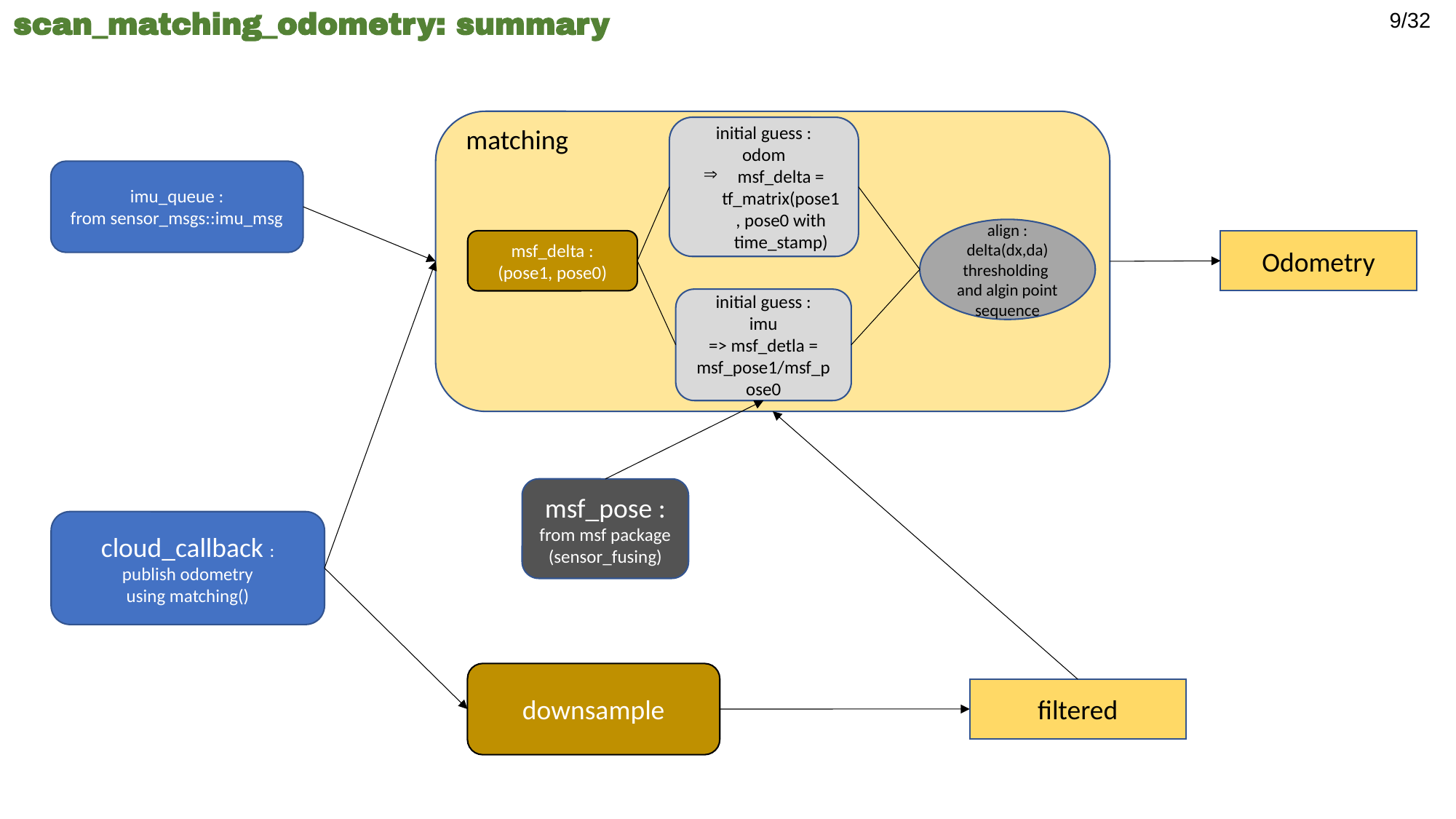

9/32
시작부분 : Cl
scan_matching_odometry: summary

matching
initial guess :
odom
msf_delta = tf_matrix(pose1, pose0 with time_stamp)
imu_queue :
from sensor_msgs::imu_msg
align :
delta(dx,da) thresholding
and algin point sequence
msf_delta :
(pose1, pose0)
Odometry
initial guess :
imu
=> msf_detla = msf_pose1/msf_pose0
msf_pose :
from msf package
(sensor_fusing)
cloud_callback :
publish odometry
using matching()
downsample
filtered